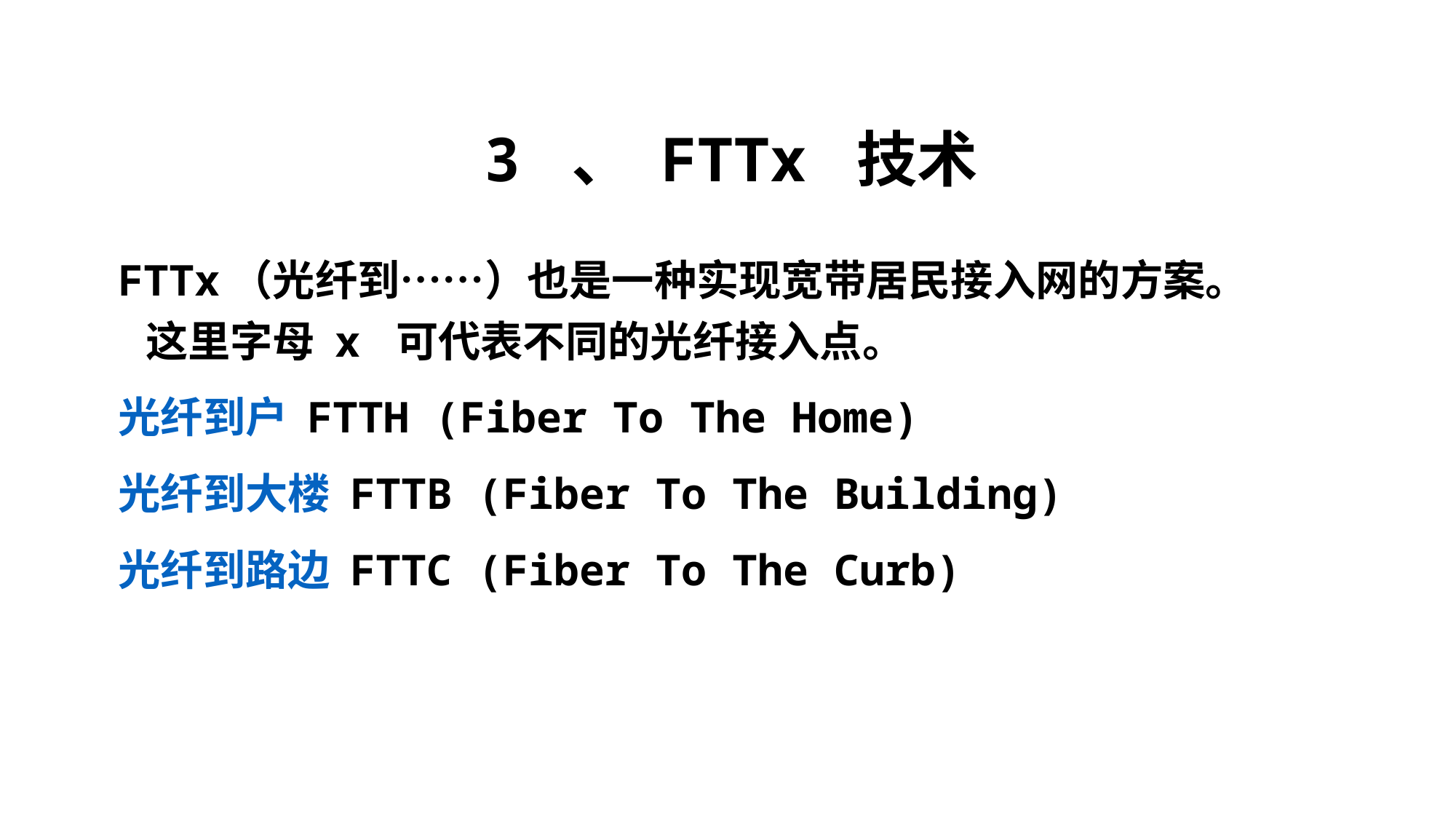

# 3 、 FTTx 技术
FTTx（光纤到……）也是一种实现宽带居民接入网的方案。这里字母 x 可代表不同的光纤接入点。
光纤到户 FTTH (Fiber To The Home)
光纤到大楼 FTTB (Fiber To The Building)
光纤到路边 FTTC (Fiber To The Curb)